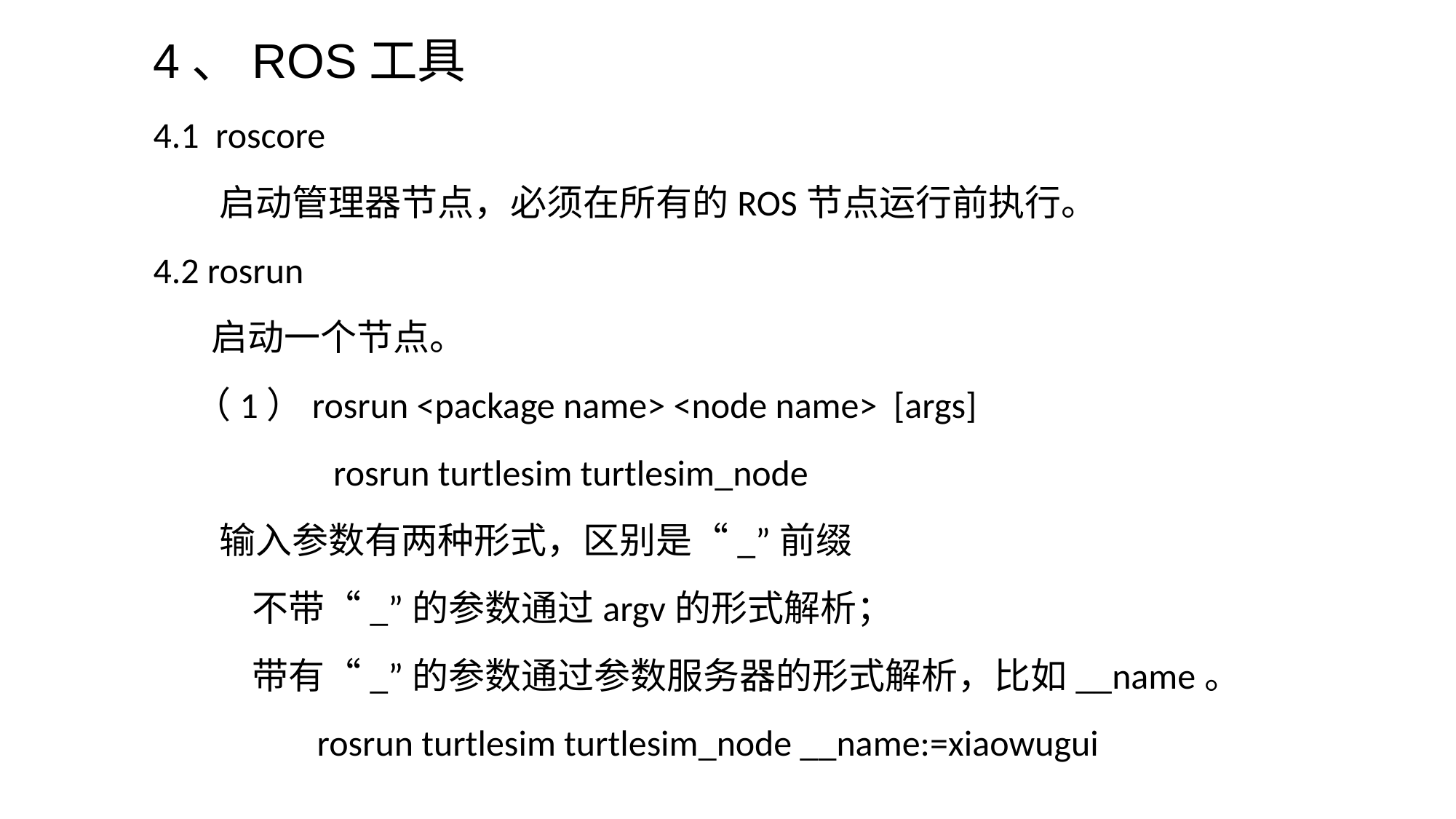

4、ROS工具
4.1  roscore
       启动管理器节点，必须在所有的ROS节点运行前执行。
4.2 rosrun
      启动一个节点。
    （1）rosrun <package name> <node name>  [args]
                      rosrun turtlesim turtlesim_node
       输入参数有两种形式，区别是“_”前缀
           不带“_”的参数通过argv的形式解析；
           带有“_”的参数通过参数服务器的形式解析，比如__name。
                    rosrun turtlesim turtlesim_node __name:=xiaowugui